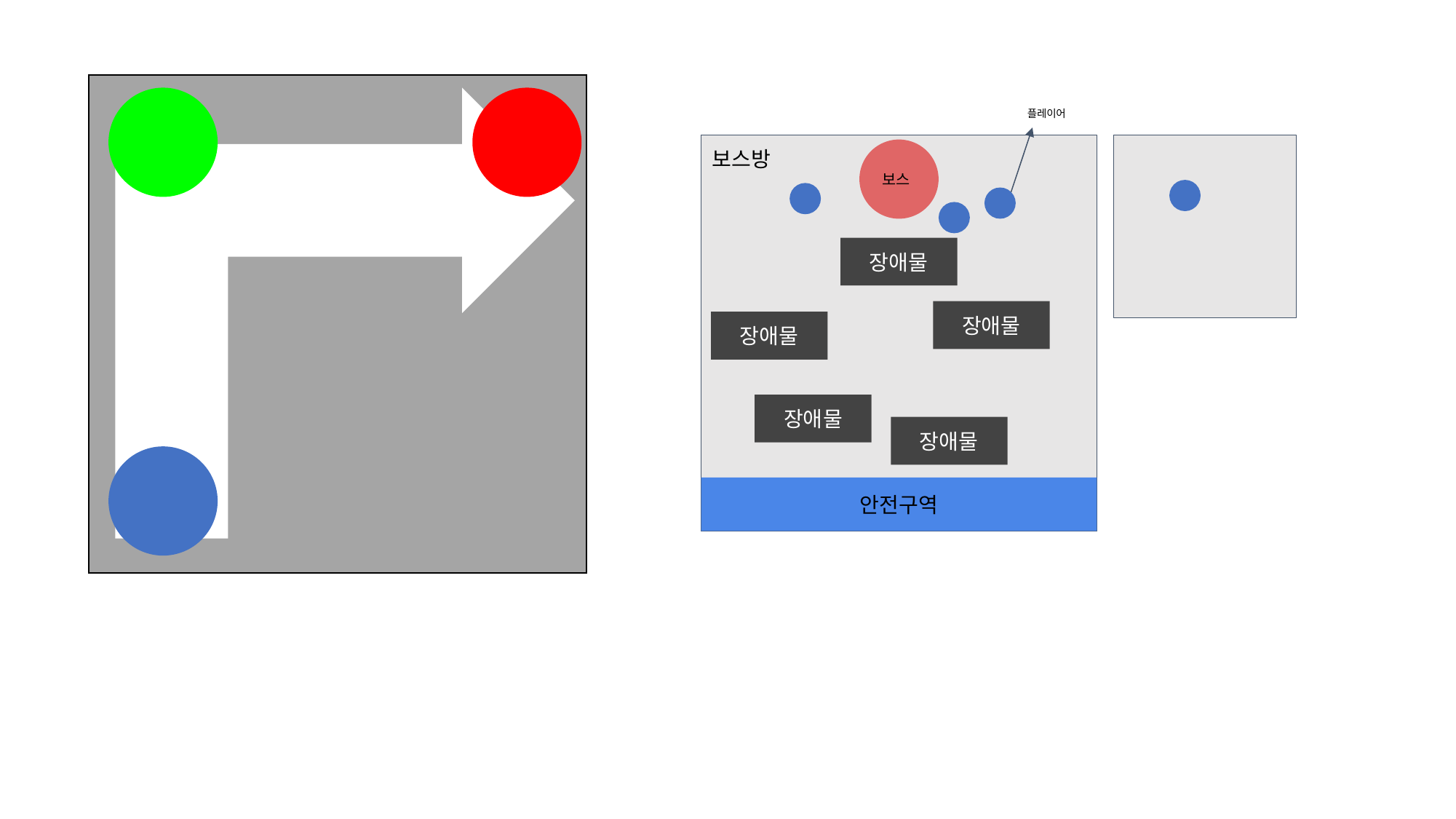

플레이어

보스방
보스

장애물
장애물
장애물
장애물
장애물
안전구역